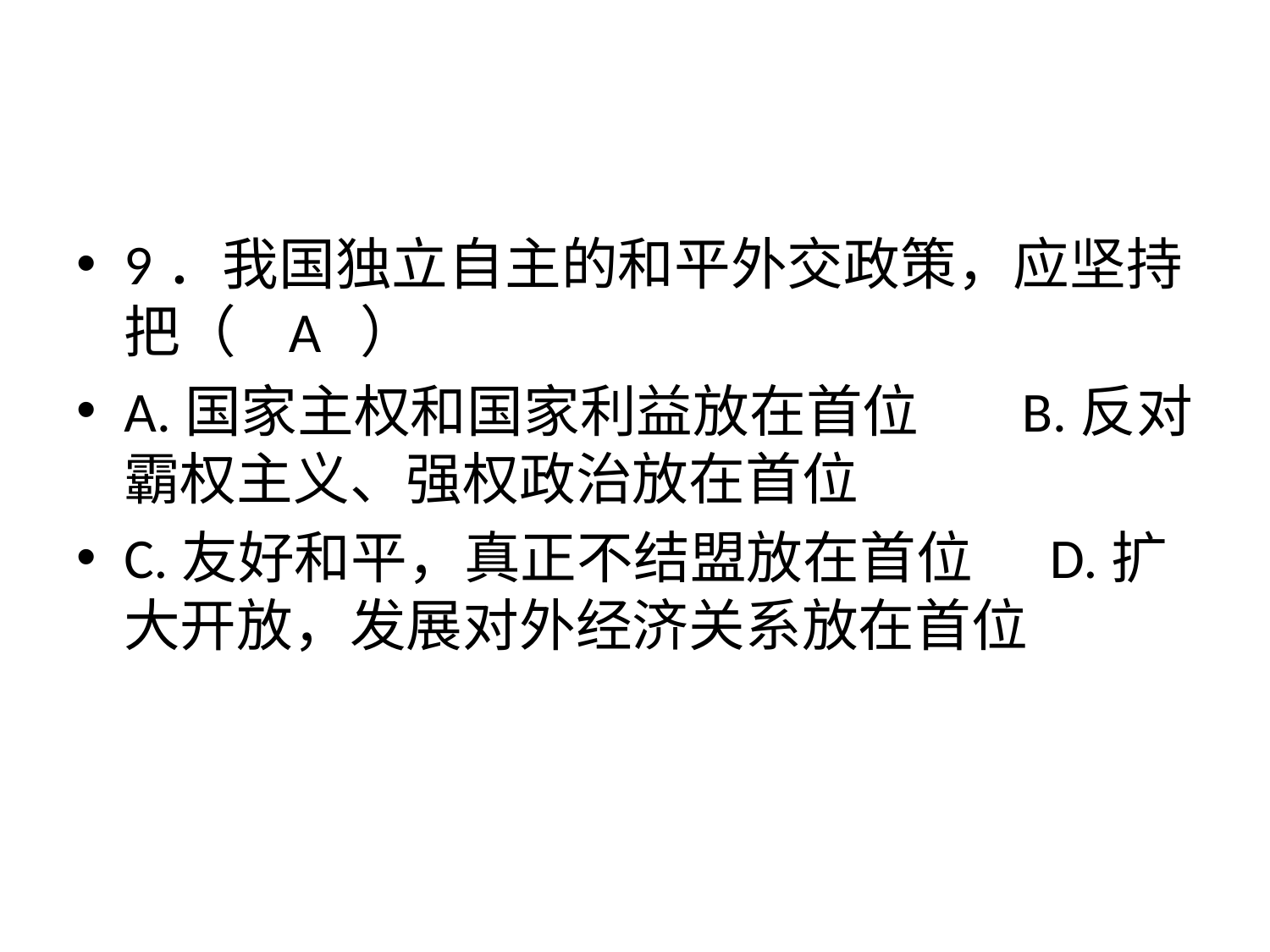

#
9．我国独立自主的和平外交政策，应坚持把（   A  ）
A.国家主权和国家利益放在首位       B.反对霸权主义、强权政治放在首位
C.友好和平，真正不结盟放在首位     D.扩大开放，发展对外经济关系放在首位